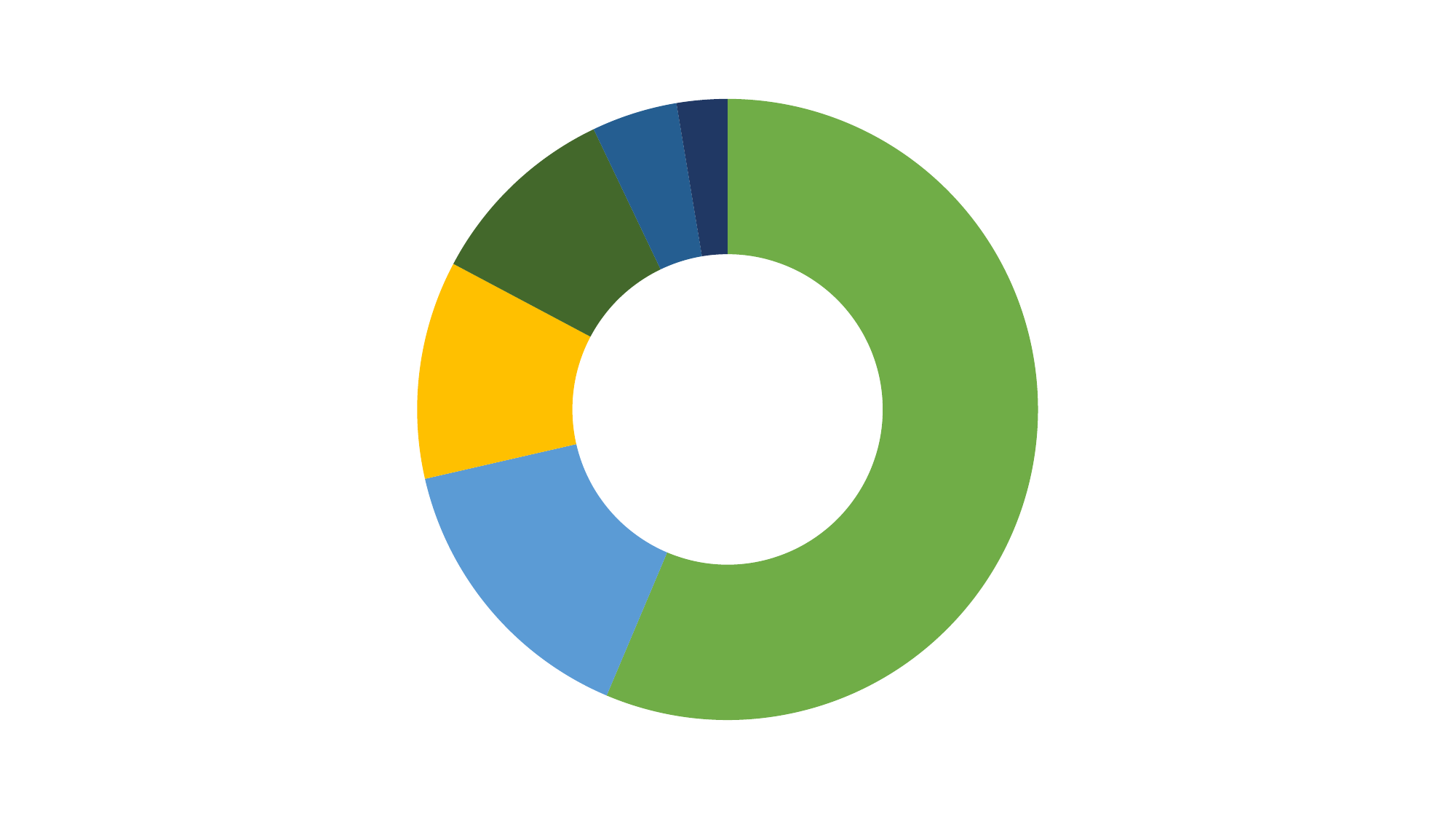

### Chart

| Category | 지출 내역 |
|---|---|
| 식비 | 278000.0 |
| 문화생활 | 74200.0 |
| 의류 | 56000.0 |
| 교통비 | 50000.0 |
| 생필품 | 22000.0 |
| 기타 | 13000.0 |